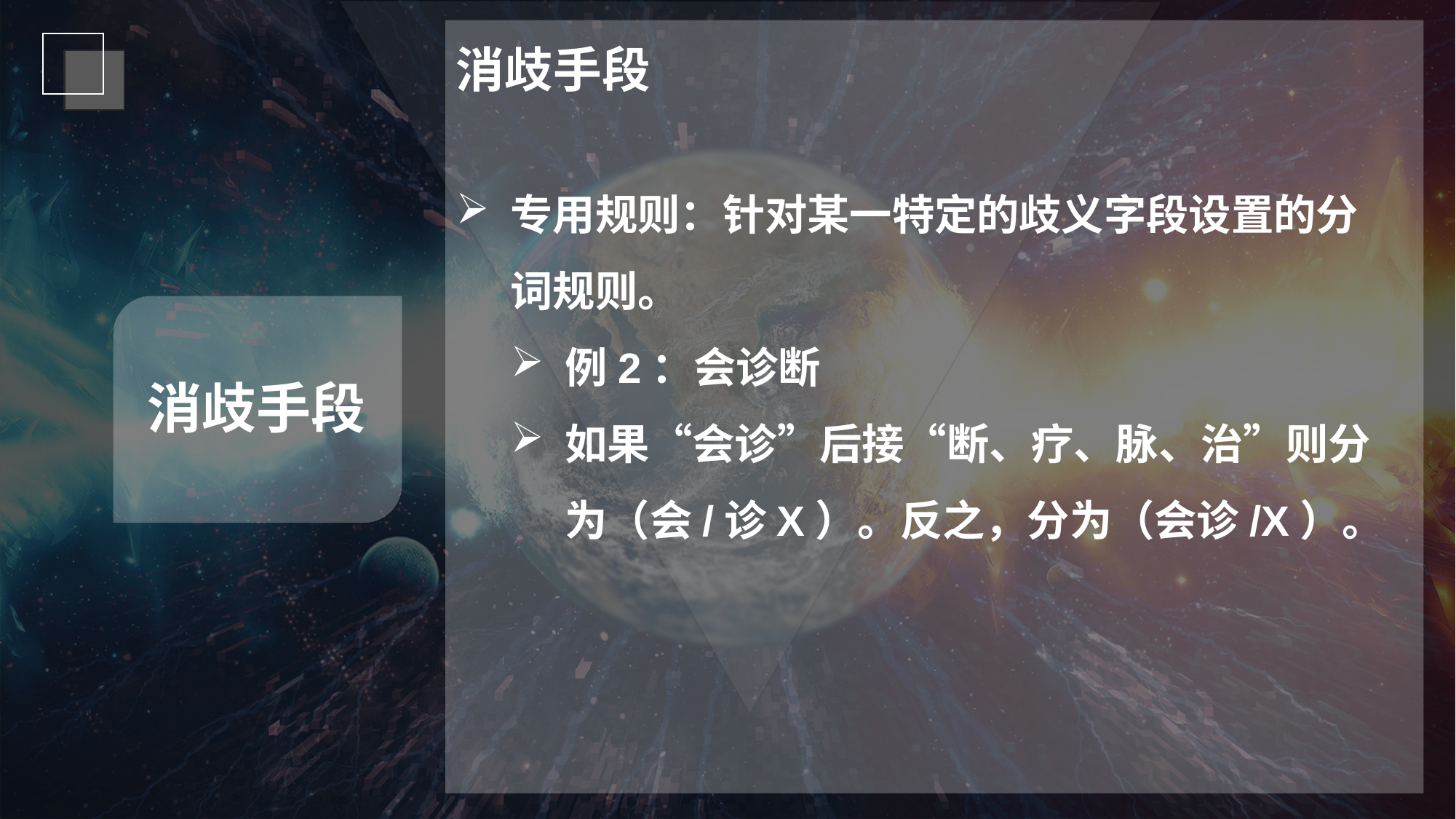

消歧手段

专用规则：针对某一特定的歧义字段设置的分词规则。
例2：会诊断
如果“会诊”后接“断、疗、脉、治”则分为（会/诊X）。反之，分为（会诊/X）。

消歧手段